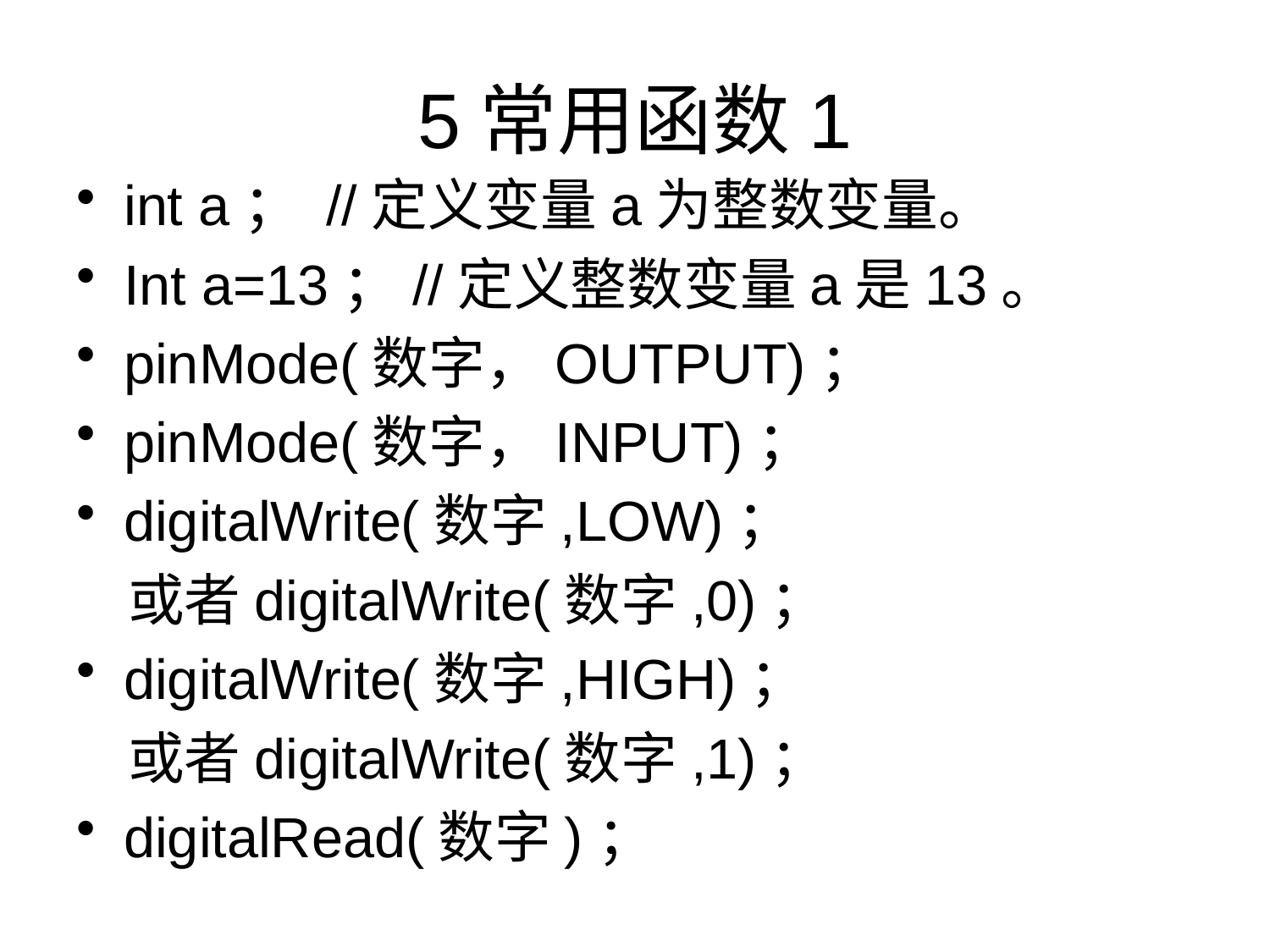

# 5常用函数1
int a； //定义变量a为整数变量。
Int a=13；//定义整数变量a是13。
pinMode(数字，OUTPUT)；
pinMode(数字，INPUT)；
digitalWrite(数字,LOW)；
   或者digitalWrite(数字,0)；
digitalWrite(数字,HIGH)；
   或者digitalWrite(数字,1)；
digitalRead(数字)；